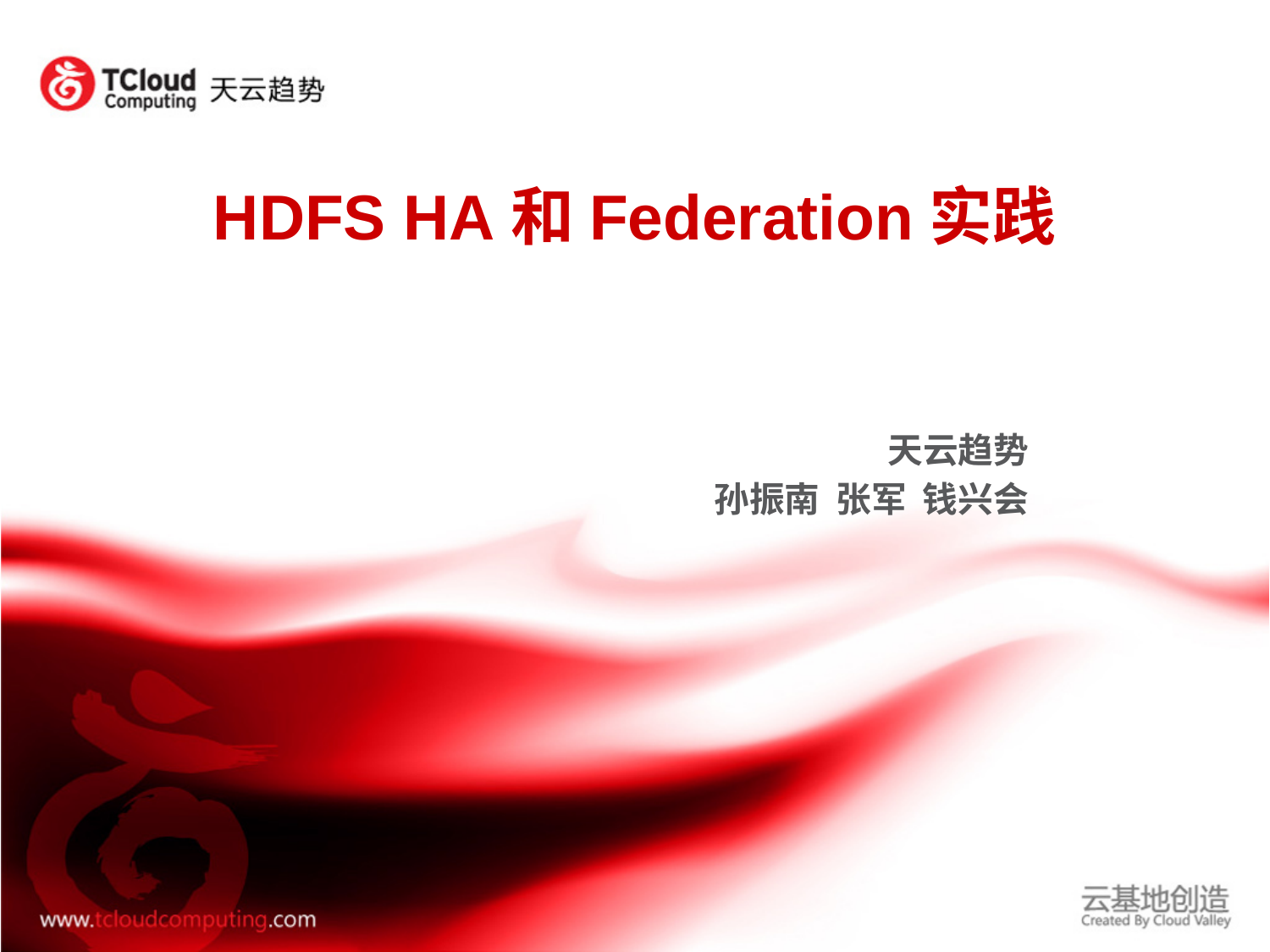

# HDFS HA和Federation实践
天云趋势
孙振南  张军  钱兴会